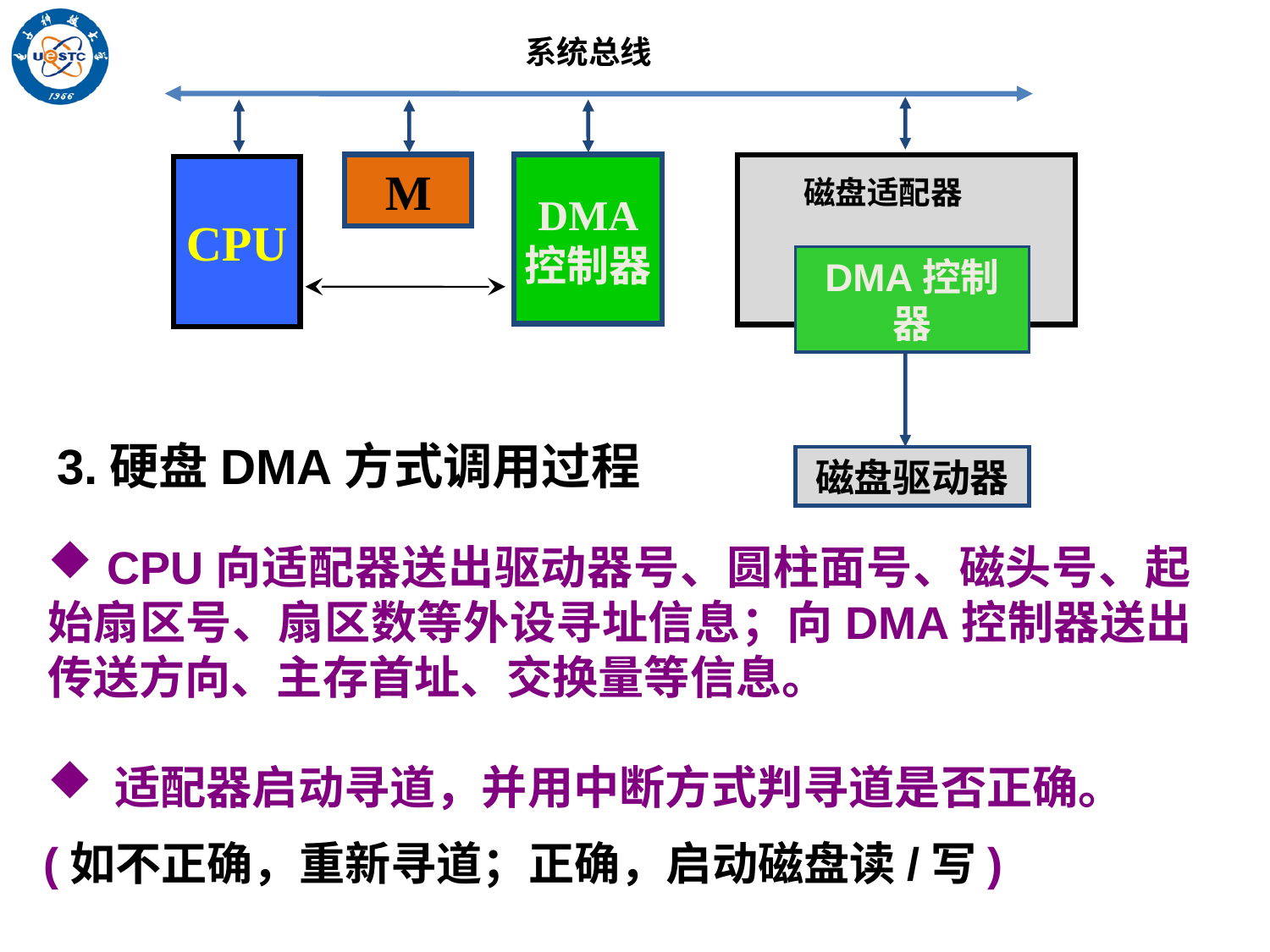

系统总线

M
DMA
控制器

CPU
磁盘适配器
DMA控制器

磁盘驱动器
3.硬盘DMA方式调用过程
 CPU向适配器送出驱动器号、圆柱面号、磁头号、起始扇区号、扇区数等外设寻址信息；向DMA控制器送出传送方向、主存首址、交换量等信息。
 适配器启动寻道，并用中断方式判寻道是否正确。
(如不正确，重新寻道；正确，启动磁盘读/写)